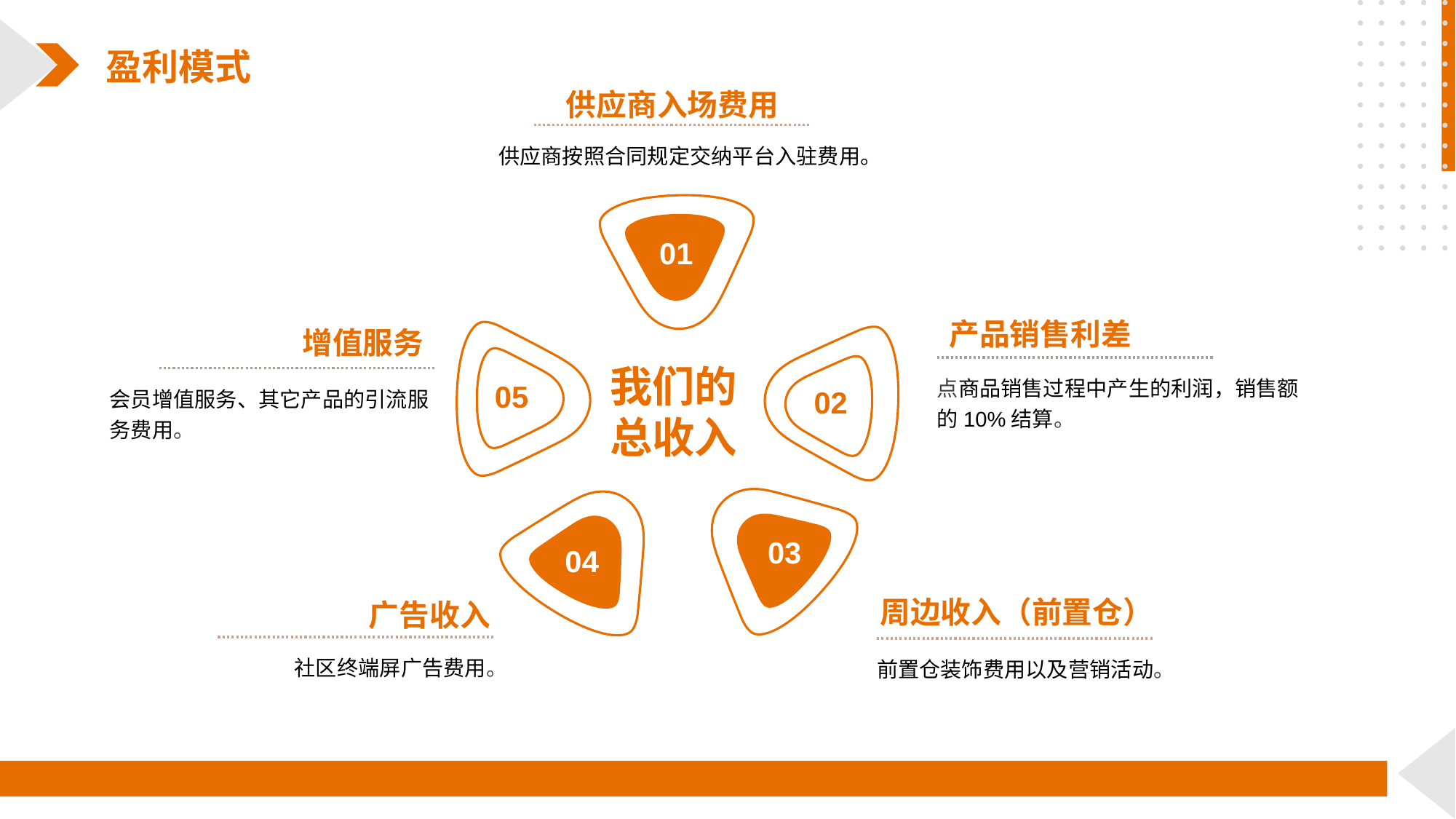

盈利模式
供应商入场费用

供应商按照合同规定交纳平台入驻费用。

01
产品销售利差

增值服务

会员增值服务、其它产品的引流服务费用。

我们的总收入

点商品销售过程中产生的利润，销售额的10%结算。
05
02

03
04
周边收入（前置仓）

前置仓装饰费用以及营销活动。
广告收入

社区终端屏广告费用。